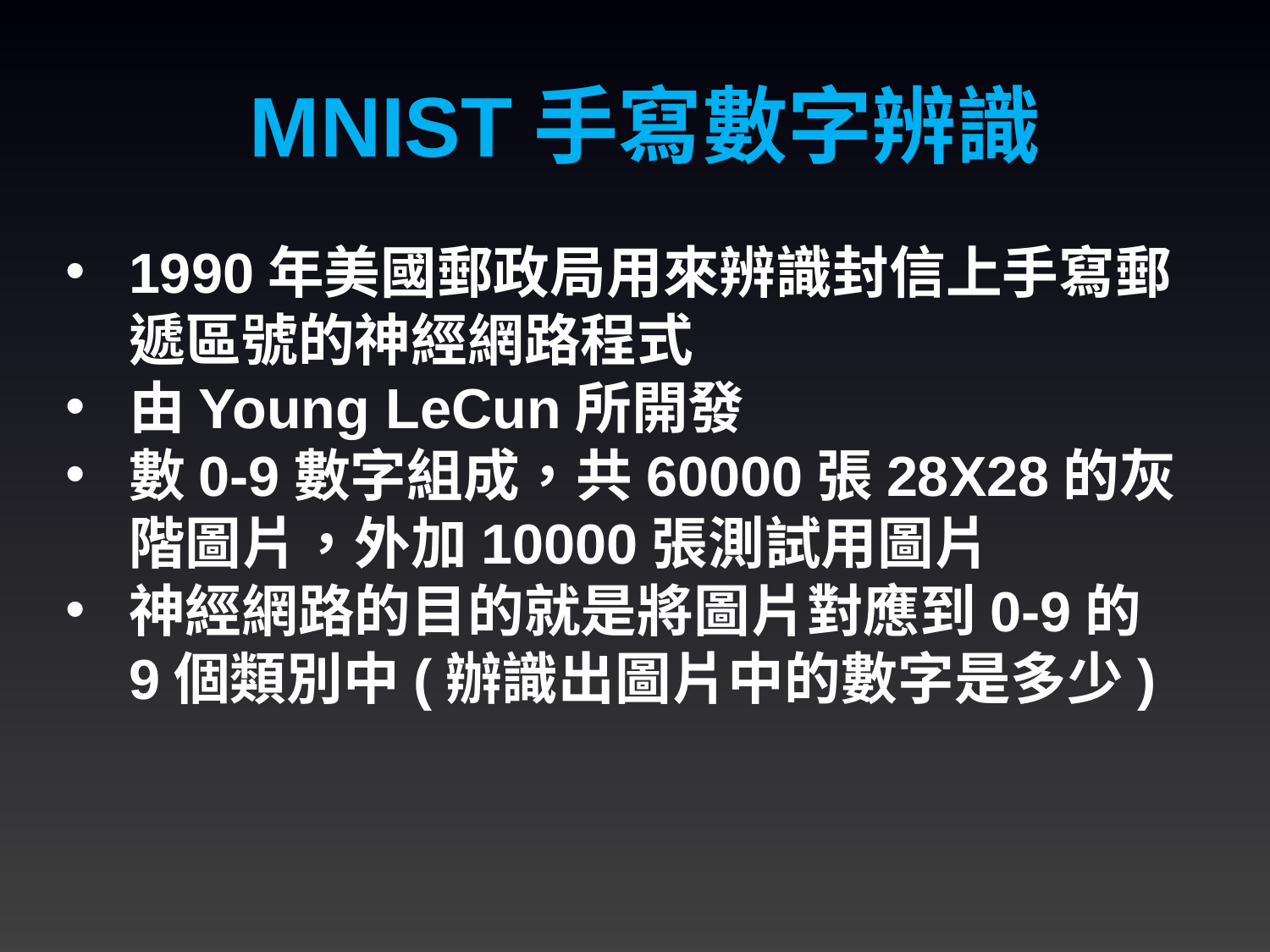

MNIST手寫數字辨識
1990年美國郵政局用來辨識封信上手寫郵遞區號的神經網路程式
由Young LeCun所開發
數0-9數字組成，共60000張28X28的灰階圖片，外加10000張測試用圖片
神經網路的目的就是將圖片對應到0-9的9個類別中(辦識出圖片中的數字是多少)